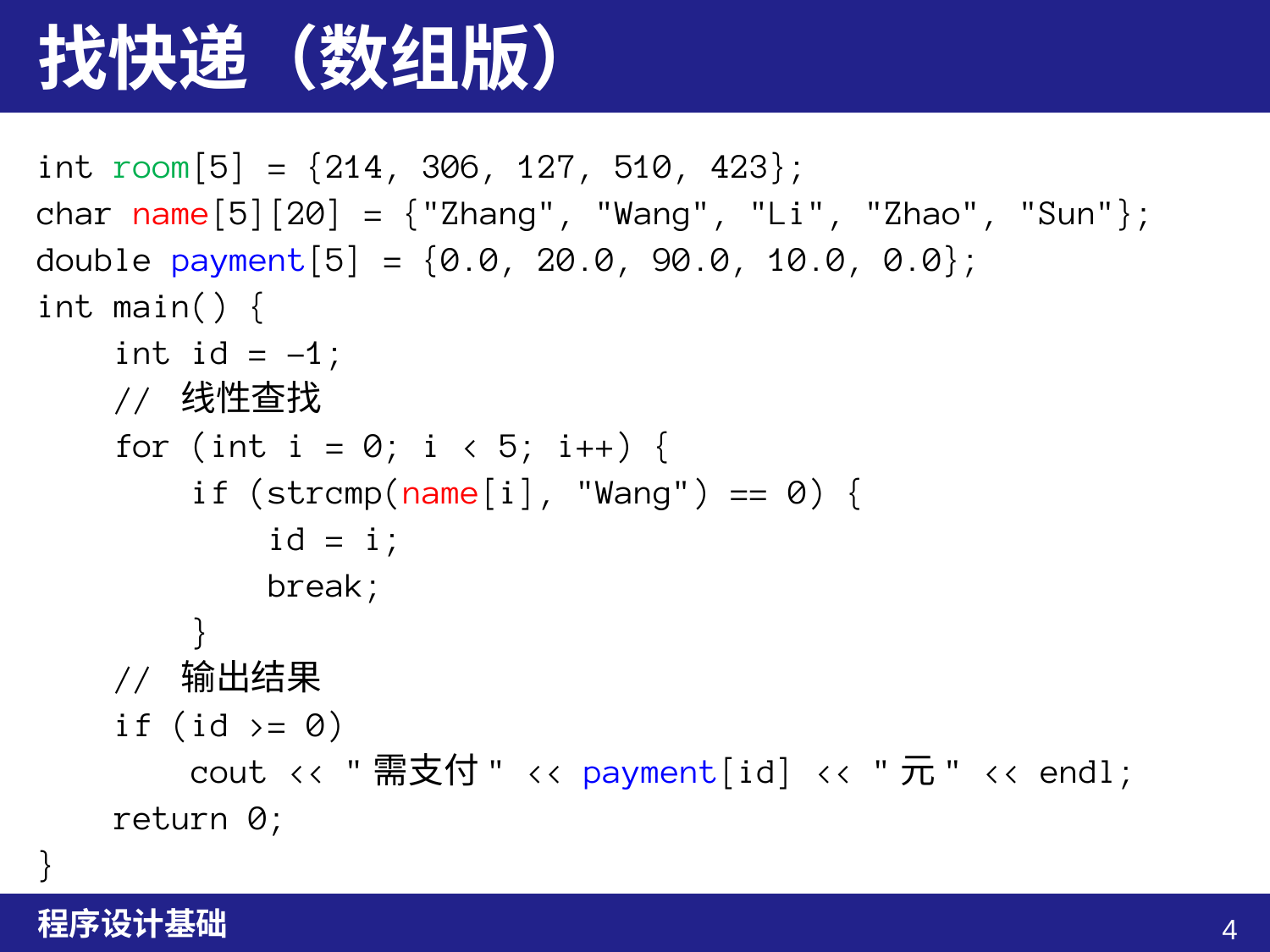

# 找快递（数组版）
int room[5] = {214, 306, 127, 510, 423};
char name[5][20] = {"Zhang", "Wang", "Li", "Zhao", "Sun"};
double payment[5] = {0.0, 20.0, 90.0, 10.0, 0.0};
int main() {
    int id = -1;
    // 线性查找
    for (int i = 0; i < 5; i++) {
        if (strcmp(name[i], "Wang") == 0) {
            id = i;
            break;
        }
    // 输出结果
    if (id >= 0)
        cout << "需支付" << payment[id] << "元" << endl;
    return 0;
}